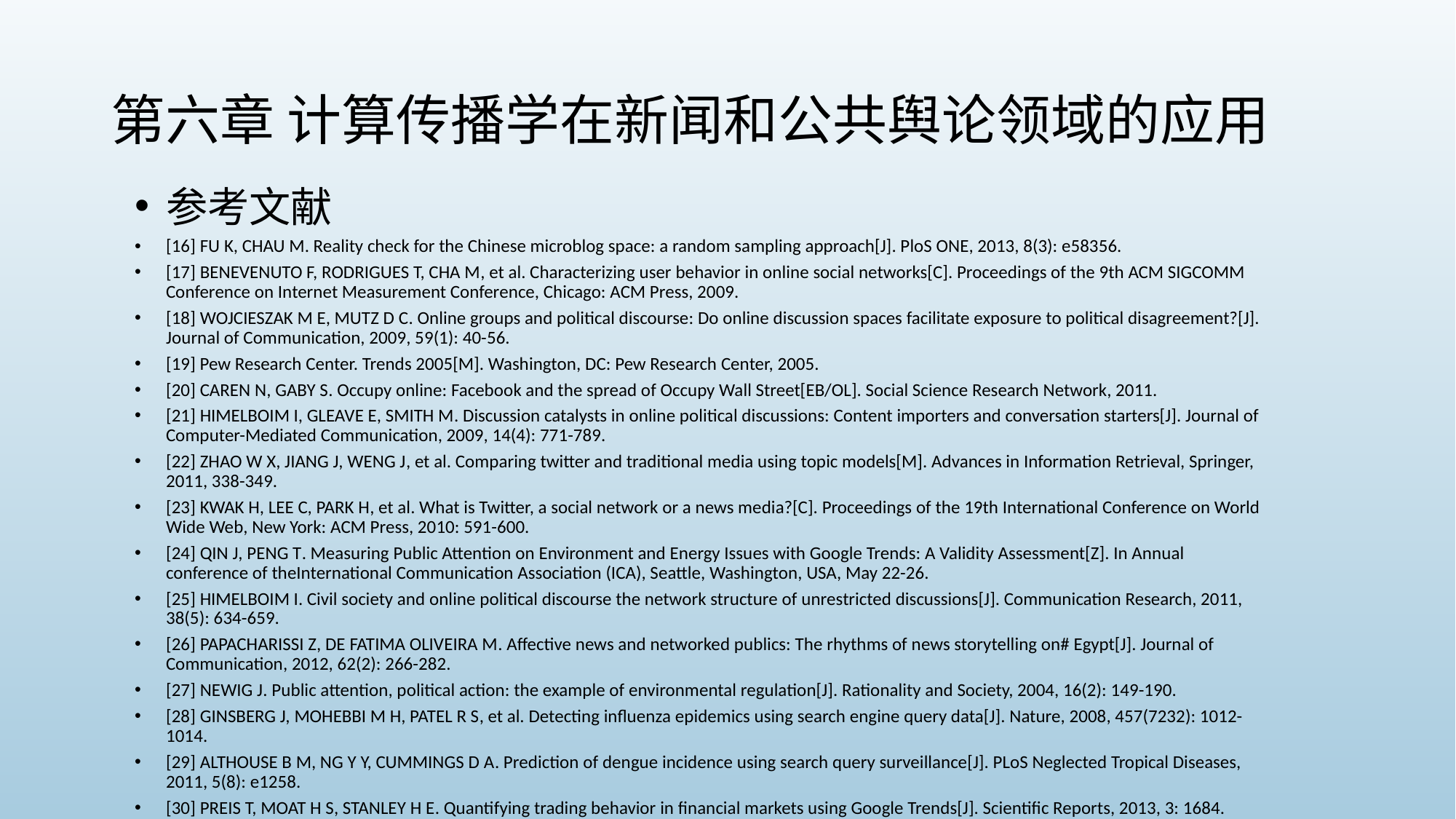

# 第六章 计算传播学在新闻和公共舆论领域的应用
参考文献
[16] Fu K, Chau M. Reality check for the Chinese microblog space: a random sampling approach[J]. PloS ONE, 2013, 8(3): e58356.
[17] Benevenuto F, Rodrigues T, Cha M, et al. Characterizing user behavior in online social networks[C]. Proceedings of the 9th ACM SIGCOMM Conference on Internet Measurement Conference, Chicago: ACM Press, 2009.
[18] Wojcieszak M E, Mutz D C. Online groups and political discourse: Do online discussion spaces facilitate exposure to political disagreement?[J]. Journal of Communication, 2009, 59(1): 40-56.
[19] Pew Research Center. Trends 2005[M]. Washington, DC: Pew Research Center, 2005.
[20] Caren N, Gaby S. Occupy online: Facebook and the spread of Occupy Wall Street[EB/OL]. Social Science Research Network, 2011.
[21] Himelboim I, Gleave E, Smith M. Discussion catalysts in online political discussions: Content importers and conversation starters[J]. Journal of Computer-Mediated Communication, 2009, 14(4): 771-789.
[22] Zhao W X, Jiang J, Weng J, et al. Comparing twitter and traditional media using topic models[M]. Advances in Information Retrieval, Springer, 2011, 338-349.
[23] Kwak H, Lee C, Park H, et al. What is Twitter, a social network or a news media?[C]. Proceedings of the 19th International Conference on World Wide Web, New York: ACM Press, 2010: 591-600.
[24] Qin J, Peng T. Measuring Public Attention on Environment and Energy Issues with Google Trends: A Validity Assessment[Z]. In Annual conference of theInternational Communication Association (ICA), Seattle, Washington, USA, May 22-26.
[25] Himelboim I. Civil society and online political discourse the network structure of unrestricted discussions[J]. Communication Research, 2011, 38(5): 634-659.
[26] Papacharissi Z, de Fatima Oliveira M. Affective news and networked publics: The rhythms of news storytelling on# Egypt[J]. Journal of Communication, 2012, 62(2): 266-282.
[27] Newig J. Public attention, political action: the example of environmental regulation[J]. Rationality and Society, 2004, 16(2): 149-190.
[28] Ginsberg J, Mohebbi M H, Patel R S, et al. Detecting influenza epidemics using search engine query data[J]. Nature, 2008, 457(7232): 1012-1014.
[29] Althouse B M, Ng Y Y, Cummings D A. Prediction of dengue incidence using search query surveillance[J]. PLoS Neglected Tropical Diseases, 2011, 5(8): e1258.
[30] Preis T, Moat H S, Stanley H E. Quantifying trading behavior in financial markets using Google Trends[J]. Scientific Reports, 2013, 3: 1684.